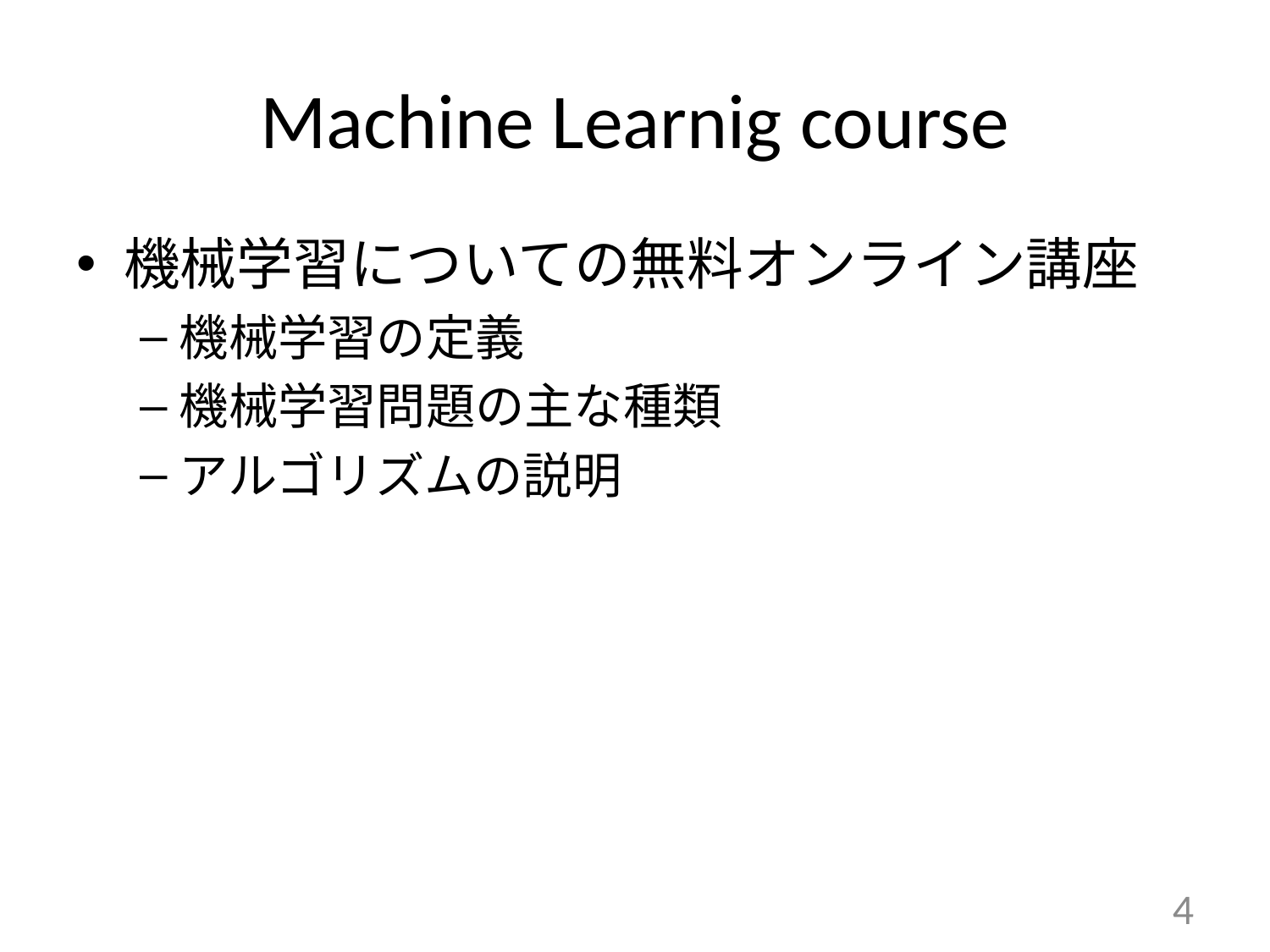

# Machine Learnig course
機械学習についての無料オンライン講座
機械学習の定義
機械学習問題の主な種類
アルゴリズムの説明

4